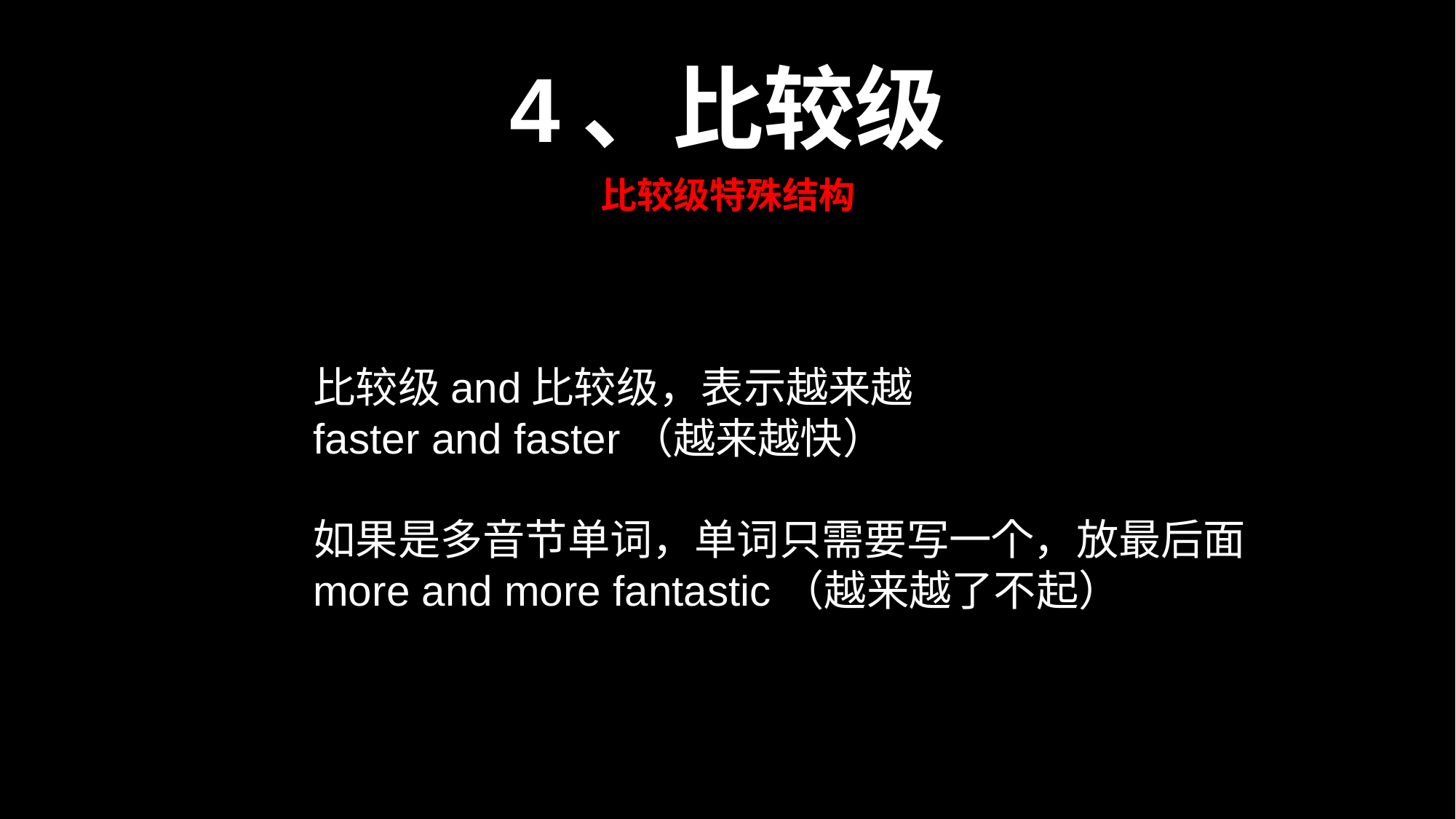

4、比较级
比较级特殊结构
比较级and比较级，表示越来越
faster and faster（越来越快）

如果是多音节单词，单词只需要写一个，放最后面
more and more fantastic（越来越了不起）